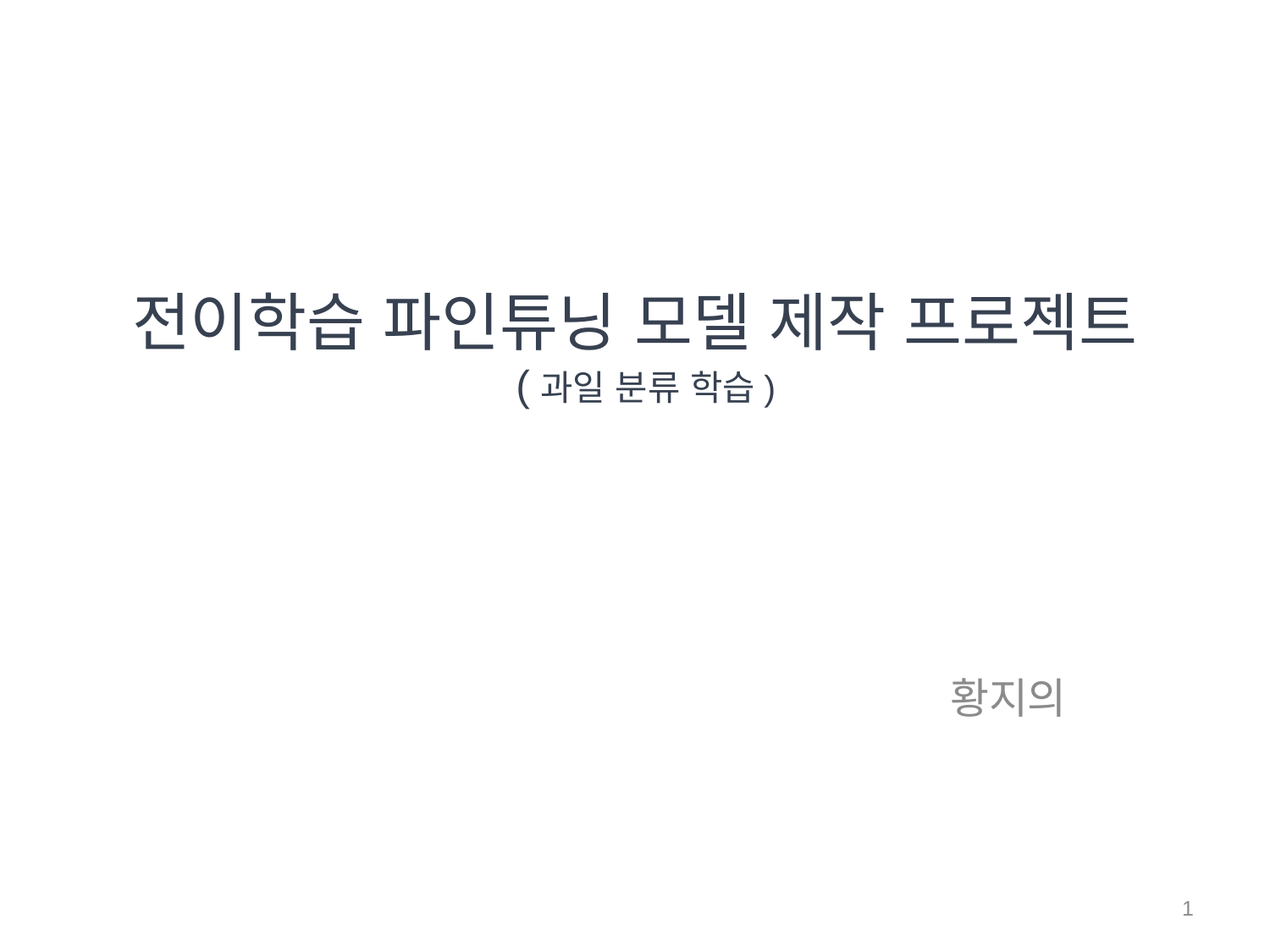

# 전이학습 파인튜닝 모델 제작 프로젝트 (과일 분류 학습)

 황지의
1